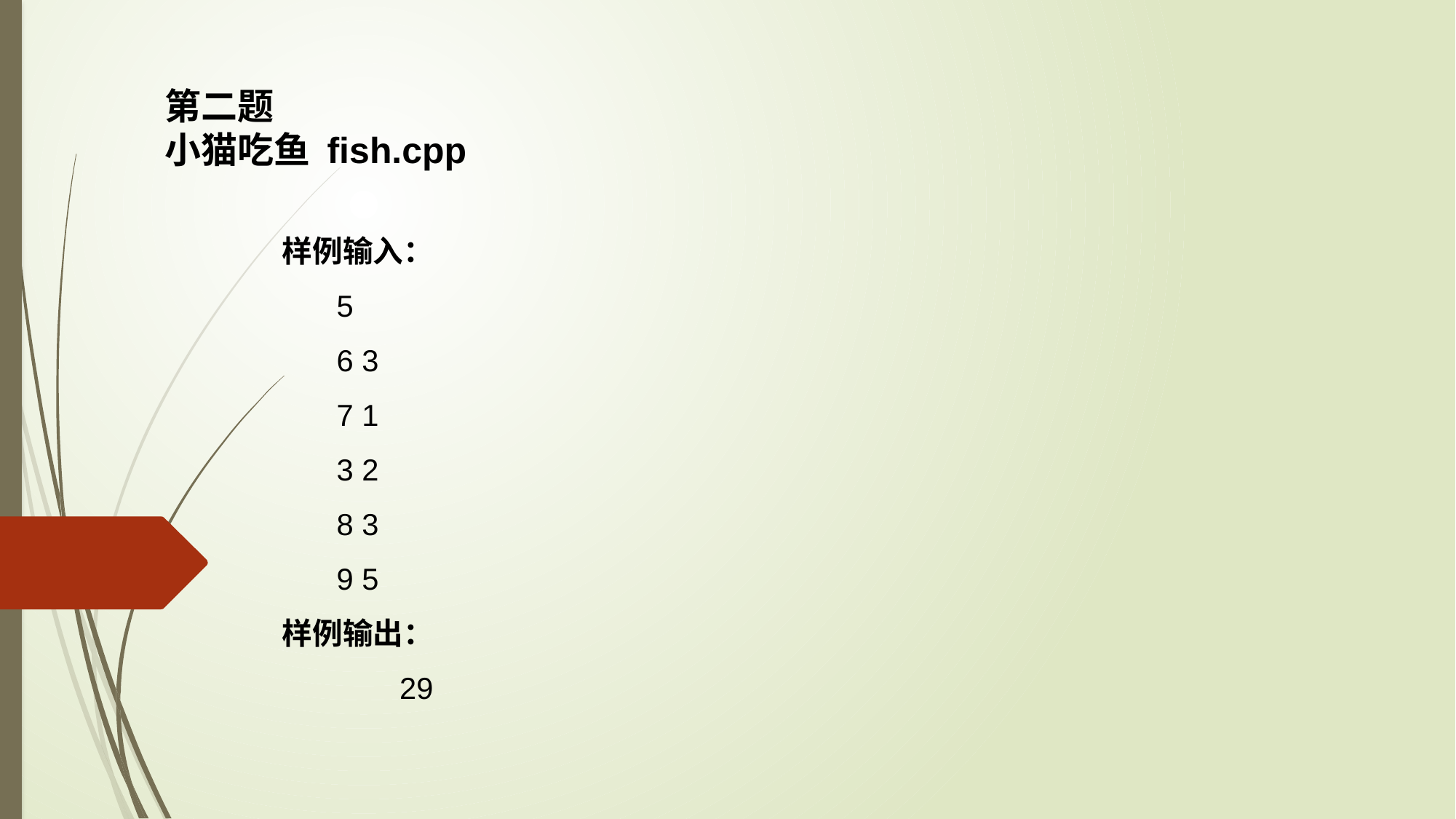

第二题
小猫吃鱼 fish.cpp
样例输入：
5
6 3
7 1
3 2
8 3
9 5
样例输出：
	 29